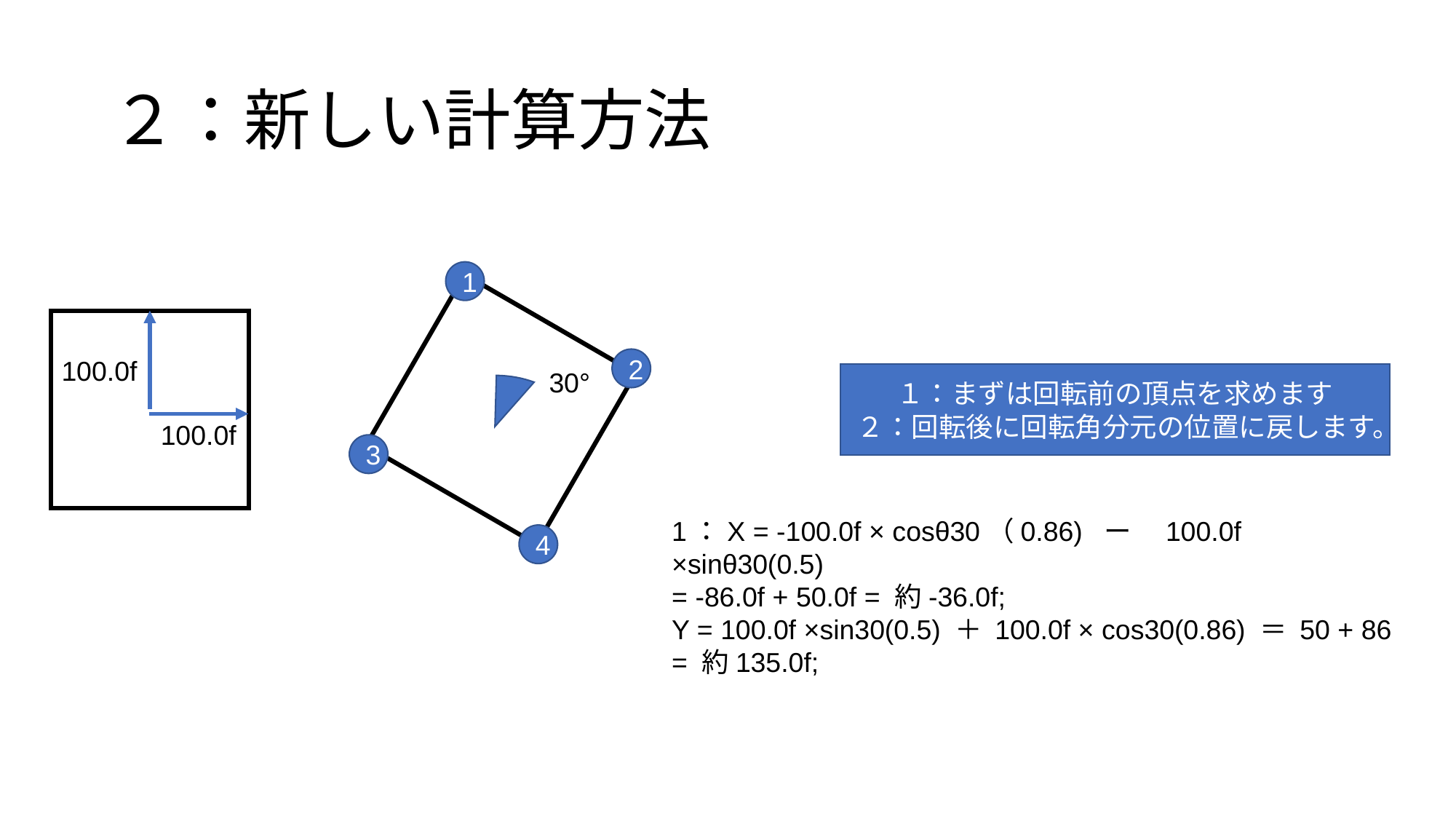

# ２：新しい計算方法
1

100.0f
2
30°
１：まずは回転前の頂点を求めます
２：回転後に回転角分元の位置に戻します。

100.0f
3
1：X = -100.0f × cosθ30（0.86)  ー　100.0f ×sinθ30(0.5)
= -86.0f + 50.0f = 約-36.0f;
Y = 100.0f ×sin30(0.5) ＋ 100.0f × cos30(0.86) ＝ 50 + 86 = 約135.0f;
4